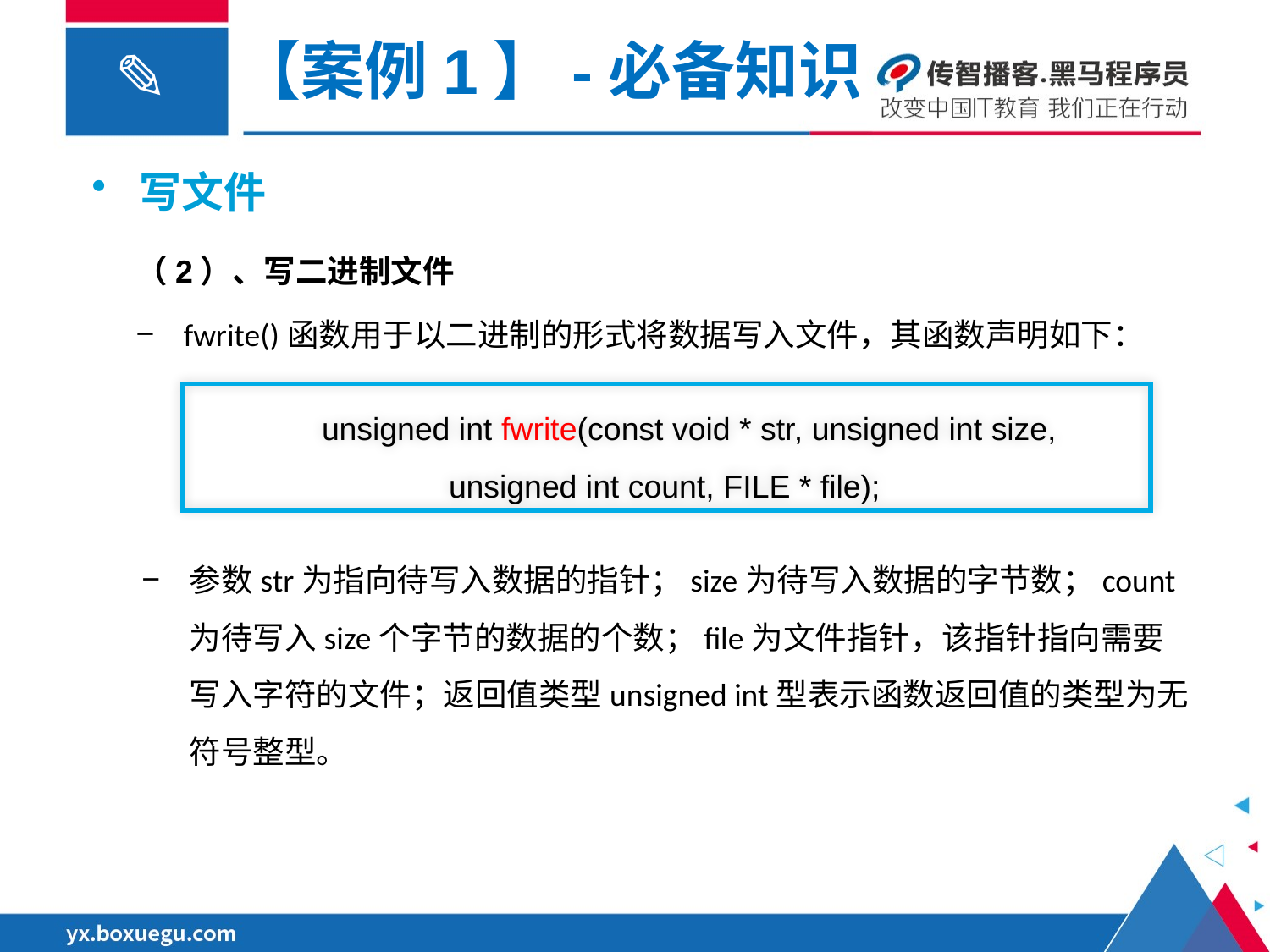

【案例1】-必备知识
写文件
（2）、写二进制文件
fwrite()函数用于以二进制的形式将数据写入文件，其函数声明如下：
	unsigned int fwrite(const void * str, unsigned int size,
		unsigned int count, FILE * file);
参数str为指向待写入数据的指针；size为待写入数据的字节数；count为待写入size个字节的数据的个数；file为文件指针，该指针指向需要写入字符的文件；返回值类型unsigned int型表示函数返回值的类型为无符号整型。